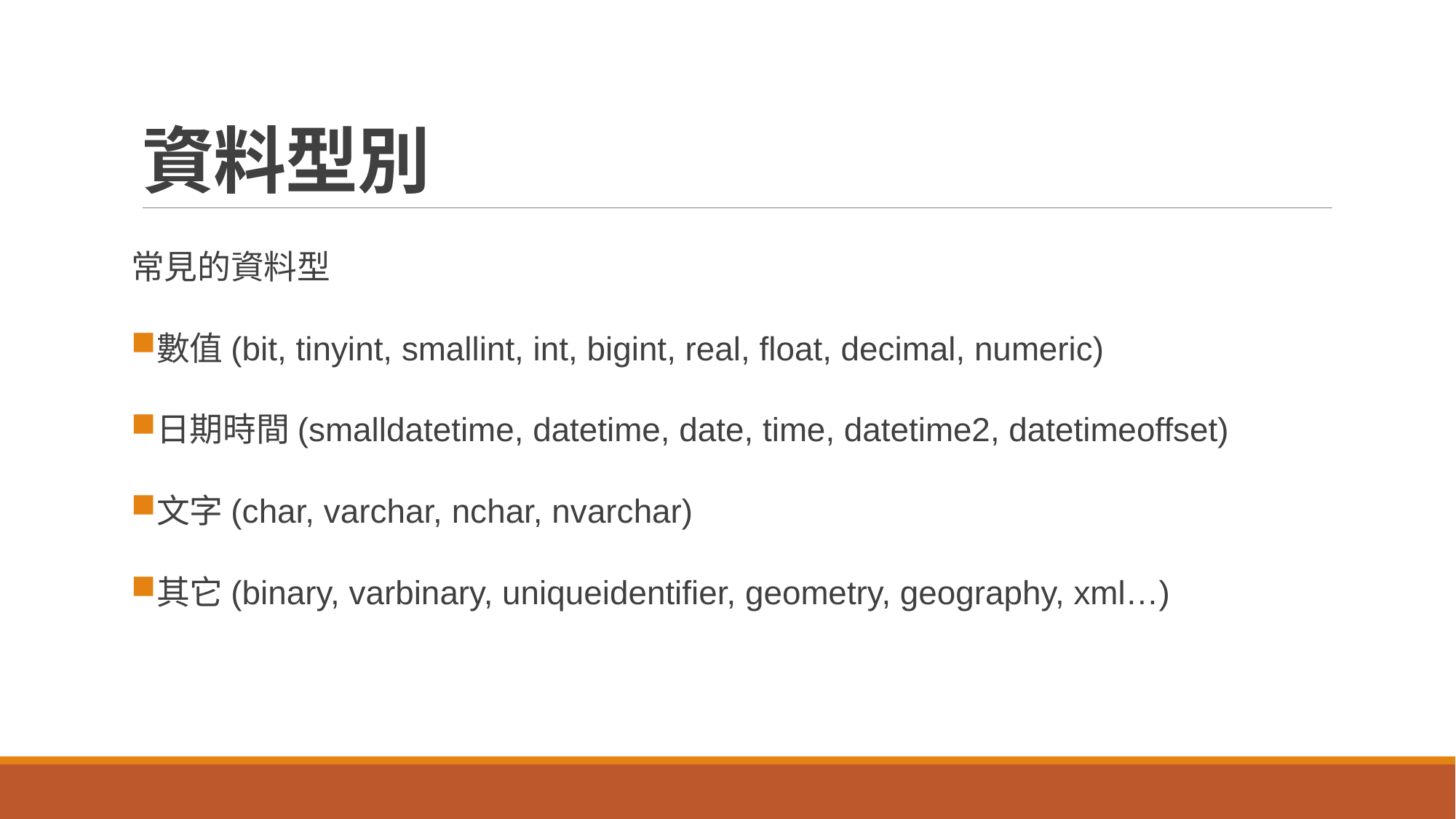

# 資料型別
常見的資料型
數值(bit, tinyint, smallint, int, bigint, real, float, decimal, numeric)
日期時間(smalldatetime, datetime, date, time, datetime2, datetimeoffset)
文字(char, varchar, nchar, nvarchar)
其它(binary, varbinary, uniqueidentifier, geometry, geography, xml…)